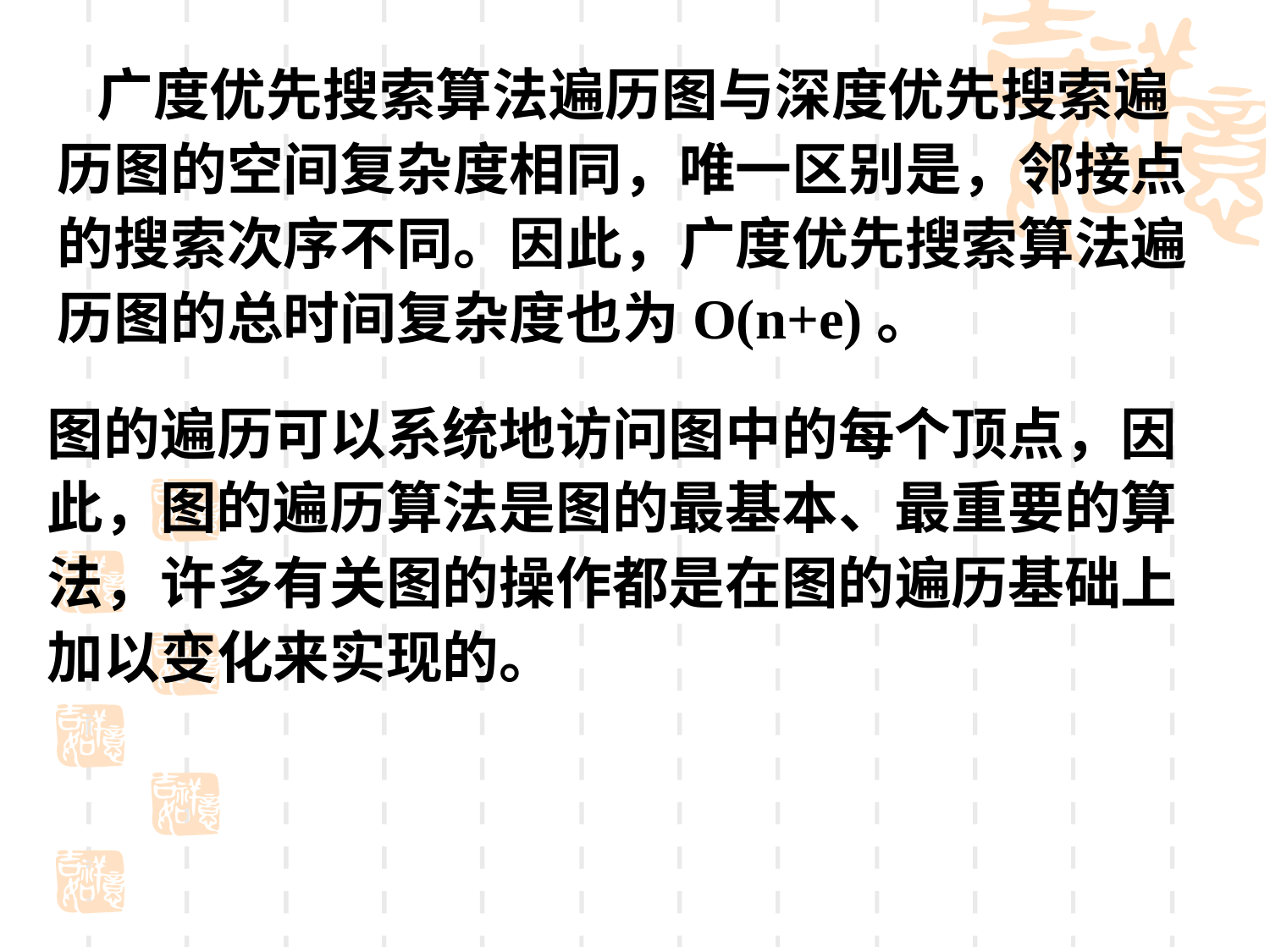

广度优先搜索算法遍历图与深度优先搜索遍历图的空间复杂度相同，唯一区别是，邻接点的搜索次序不同。因此，广度优先搜索算法遍历图的总时间复杂度也为O(n+e)。
图的遍历可以系统地访问图中的每个顶点，因此，图的遍历算法是图的最基本、最重要的算法，许多有关图的操作都是在图的遍历基础上加以变化来实现的。